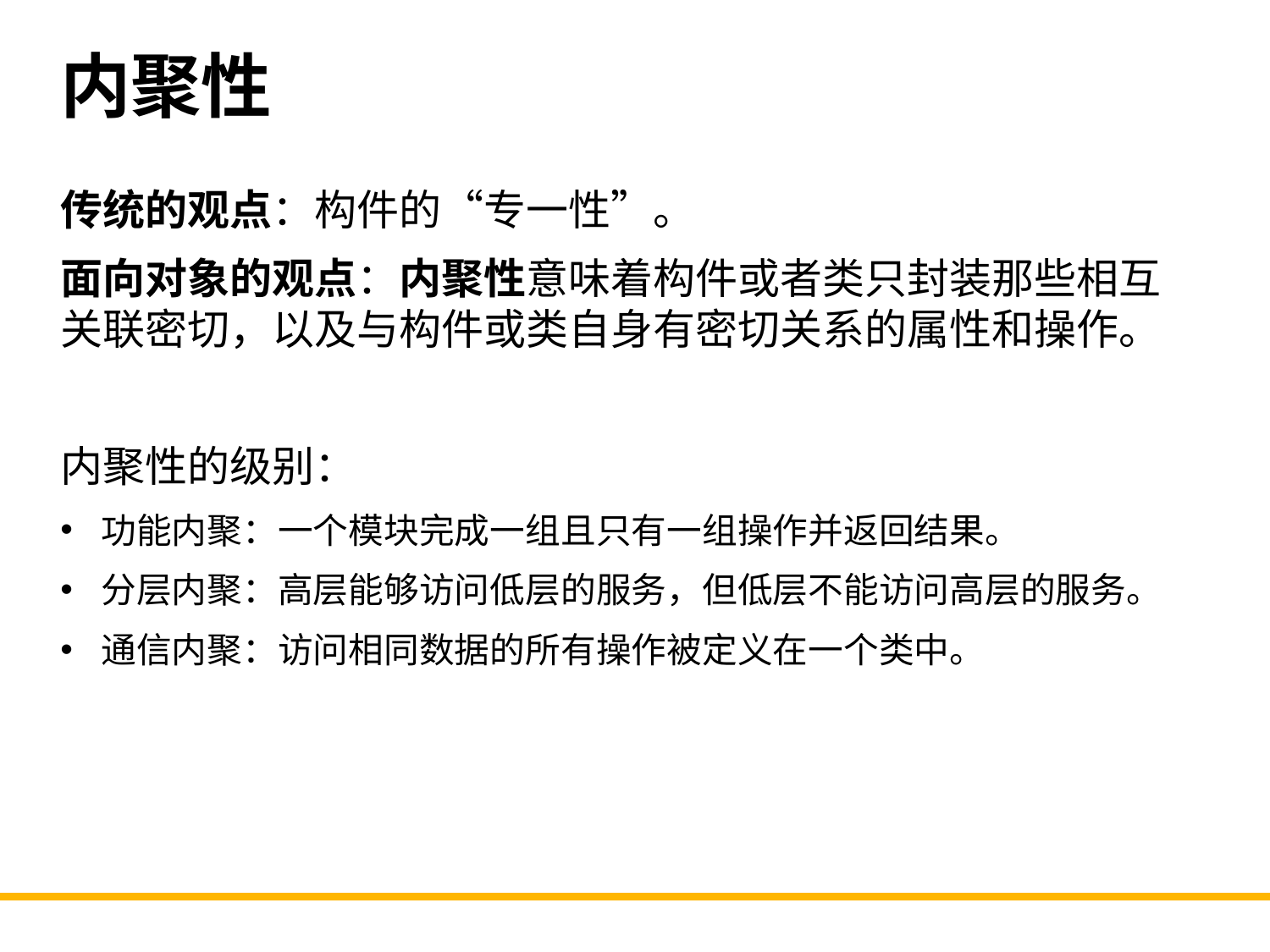

# 内聚性
传统的观点：构件的“专一性”。
面向对象的观点：内聚性意味着构件或者类只封装那些相互关联密切，以及与构件或类自身有密切关系的属性和操作。

内聚性的级别：
功能内聚：一个模块完成一组且只有一组操作并返回结果。
分层内聚：高层能够访问低层的服务，但低层不能访问高层的服务。
通信内聚：访问相同数据的所有操作被定义在一个类中。